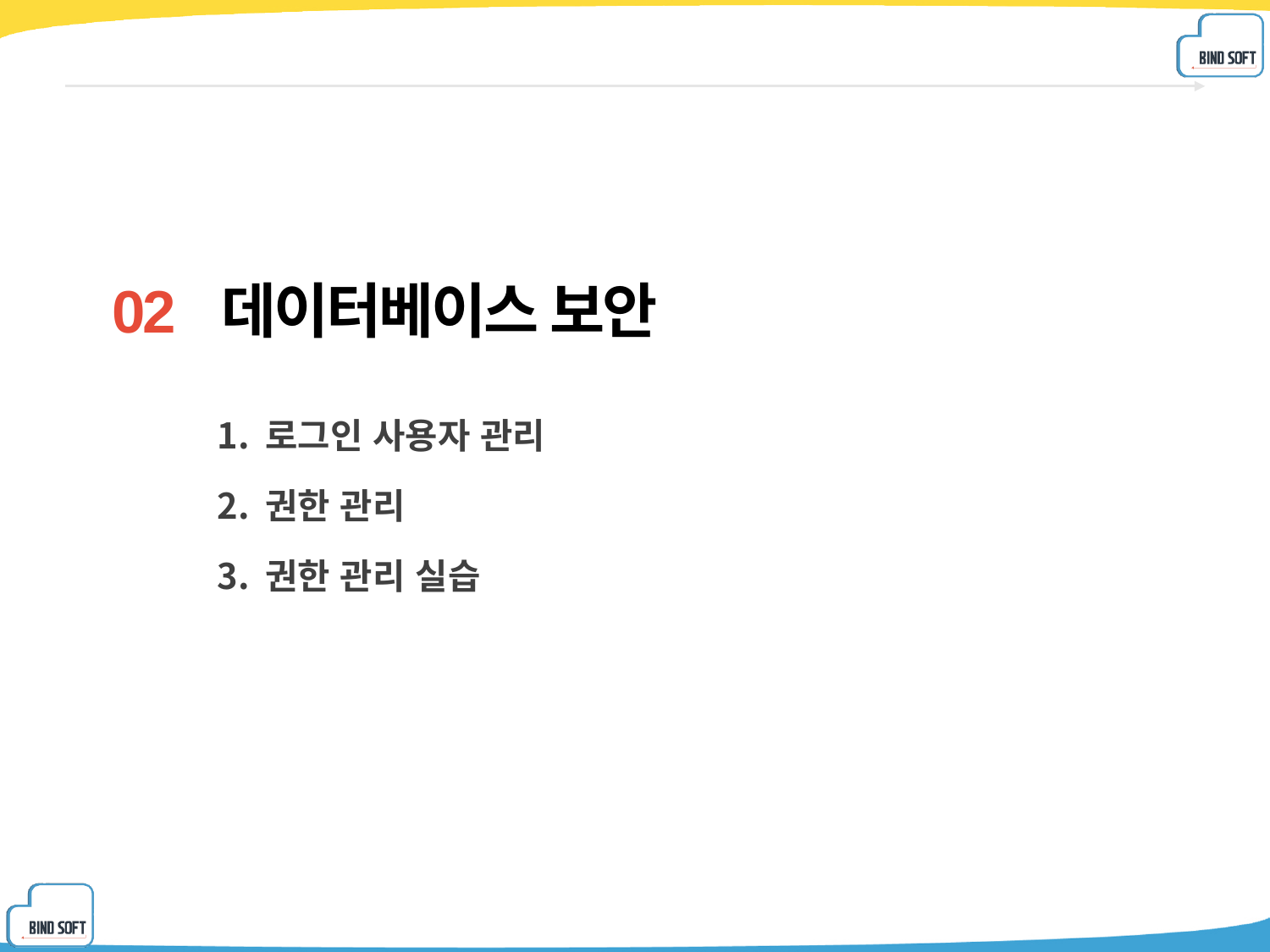

02  데이터베이스 보안
로그인 사용자 관리
권한 관리
권한 관리 실습